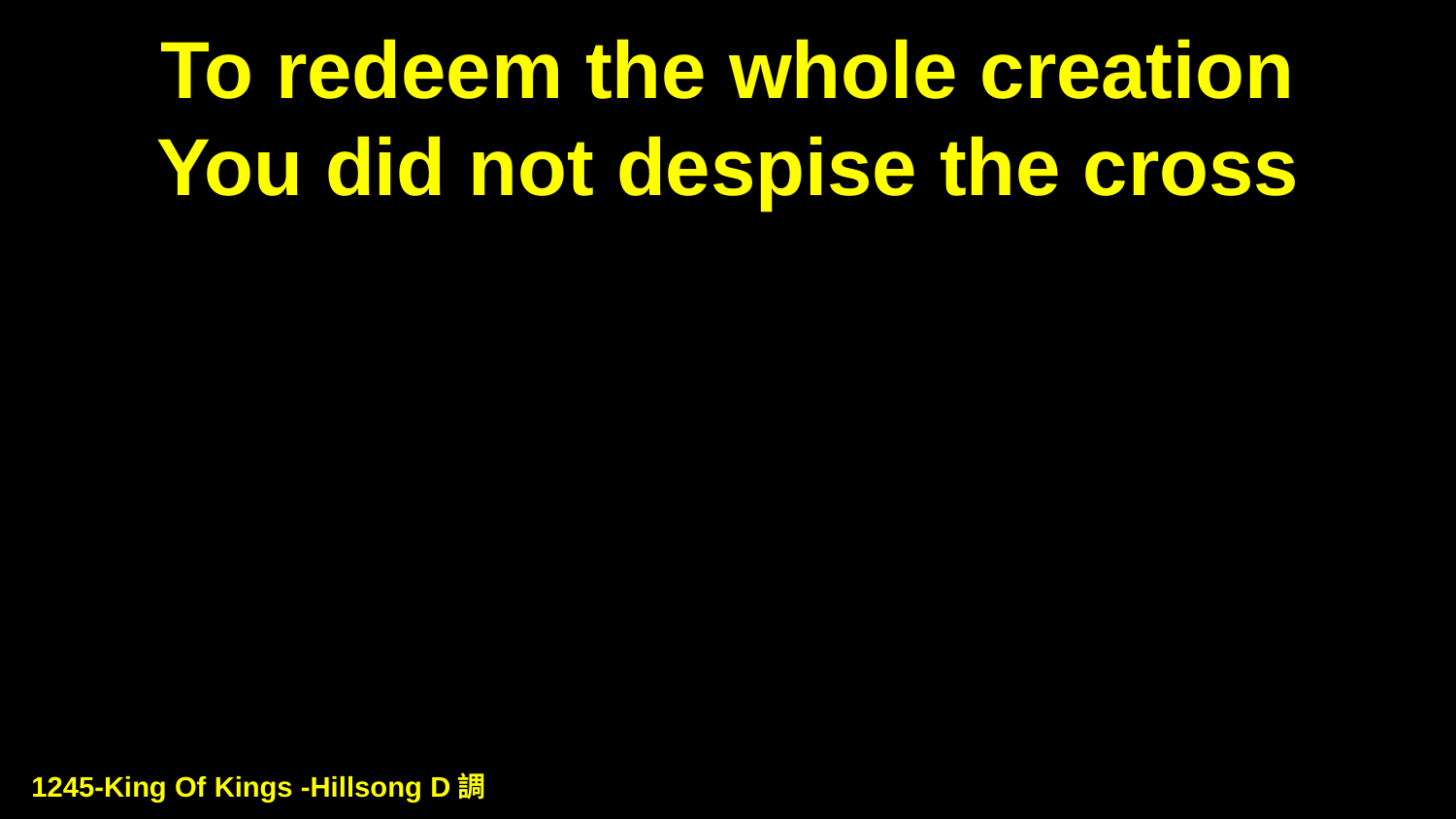

# To redeem the whole creation You did not despise the cross
1245-King Of Kings -Hillsong D調